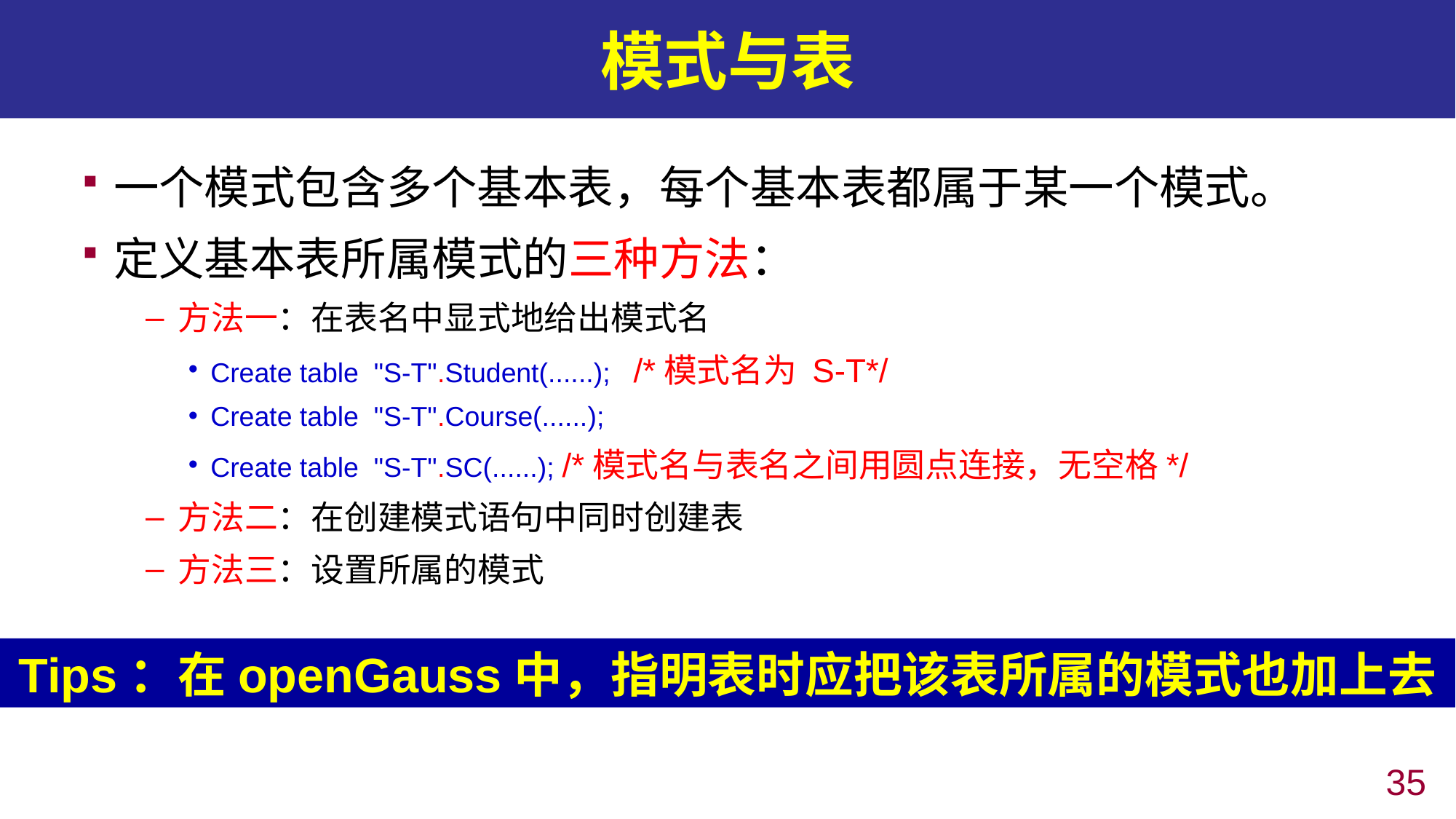

# 模式与表
一个模式包含多个基本表，每个基本表都属于某一个模式。
定义基本表所属模式的三种方法：
方法一：在表名中显式地给出模式名
Create table  "S-T".Student(......);   /*模式名为 S-T*/
Create table  "S-T".Course(......);
Create table  "S-T".SC(......); /*模式名与表名之间用圆点连接，无空格*/
方法二：在创建模式语句中同时创建表
方法三：设置所属的模式
Tips：在openGauss中，指明表时应把该表所属的模式也加上去
35